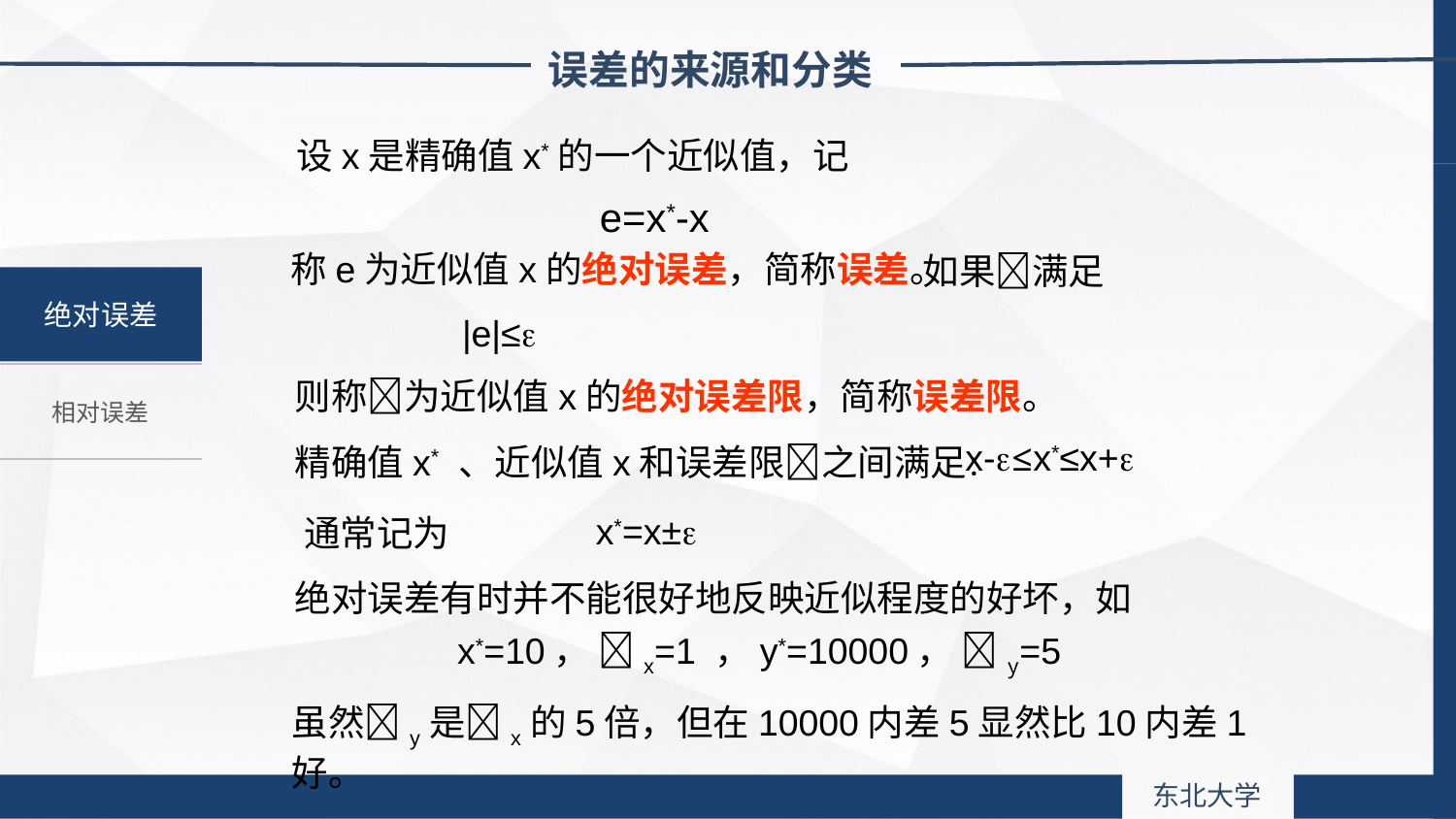

误差的来源和分类
设x是精确值x*的一个近似值，记
e=x*-x
称e为近似值x的绝对误差，简称误差。
如果ε满足
                 |e|≤ε
则称ε为近似值x的绝对误差限，简称误差限。
x-ε≤x*≤x+ε
精确值x* 、近似值x和误差限ε之间满足：
 x*=x±ε
通常记为
绝对误差有时并不能很好地反映近似程度的好坏，如
x*=10， εx=1 ，y*=10000， εy=5
虽然εy是εx的5倍，但在10000内差5显然比10内差1好。